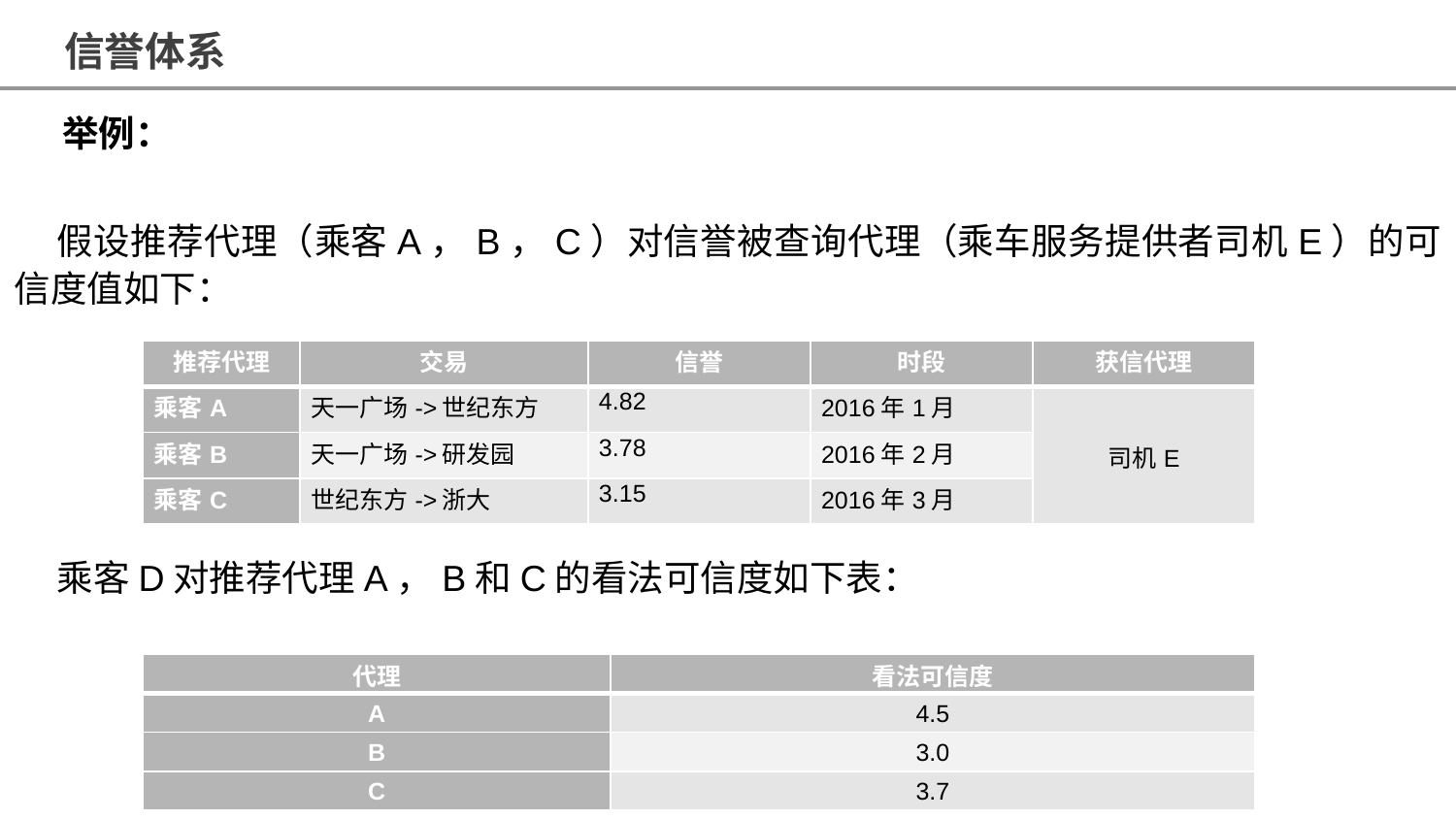

信誉体系
举例：
假设推荐代理（乘客A，B，C）对信誉被查询代理（乘车服务提供者司机E）的可信度值如下：
| 推荐代理 | 交易 | 信誉 | 时段 | 获信代理 |
| --- | --- | --- | --- | --- |
| 乘客A | 天一广场->世纪东方 | 4.82 | 2016年1月 | 司机E |
| 乘客B | 天一广场->研发园 | 3.78 | 2016年2月 |  |
| 乘客C | 世纪东方->浙大 | 3.15 | 2016年3月 |  |
乘客D对推荐代理A，B和C的看法可信度如下表：
| 代理 | 看法可信度 |
| --- | --- |
| A | 4.5 |
| B | 3.0 |
| C | 3.7 |